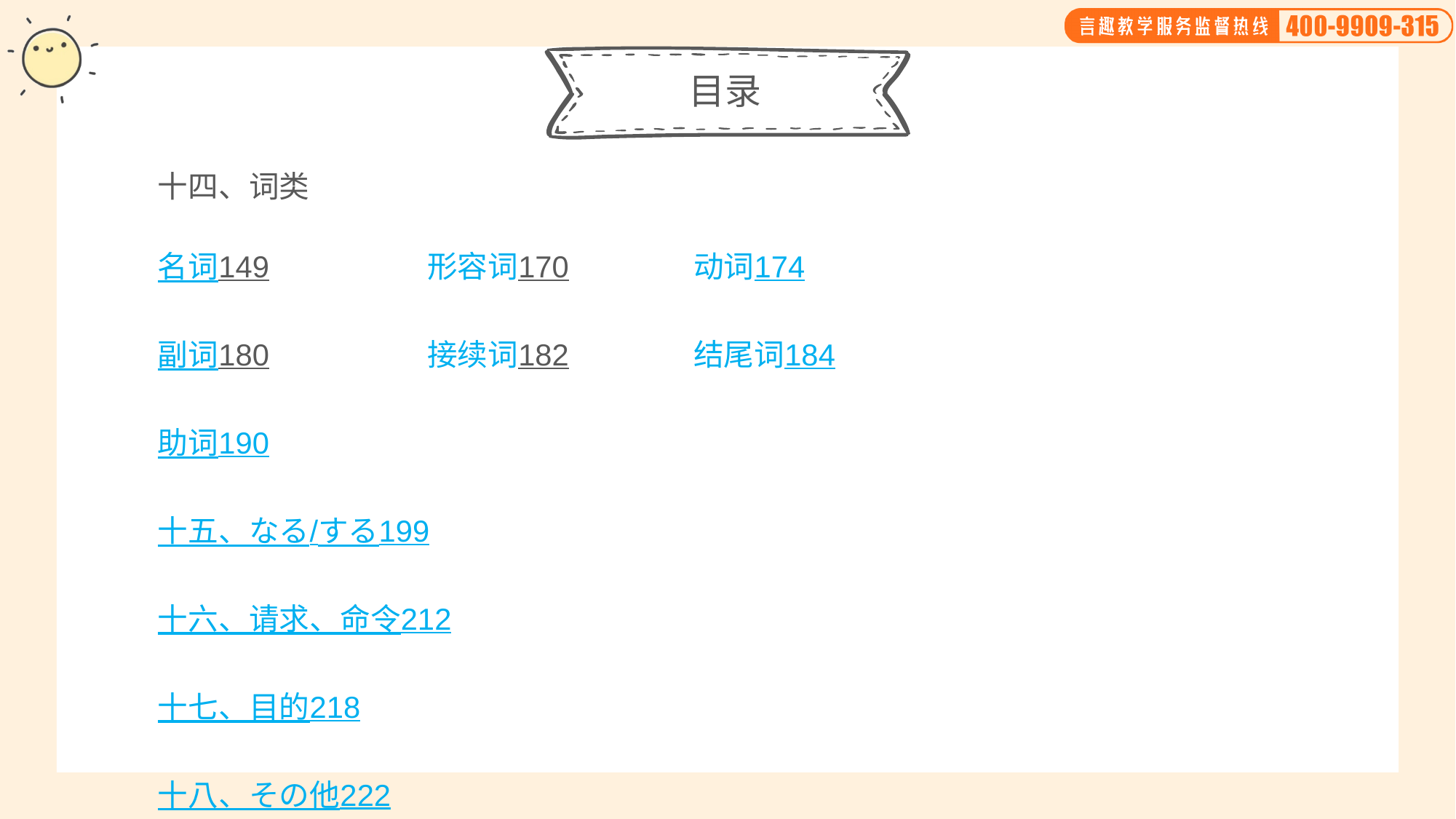

目录
十四、词类
名词149                  形容词170              动词174
副词180                  接续词182              结尾词184
助词190
十五、なる/する199
十六、请求、命令212
十七、目的218
十八、その他222